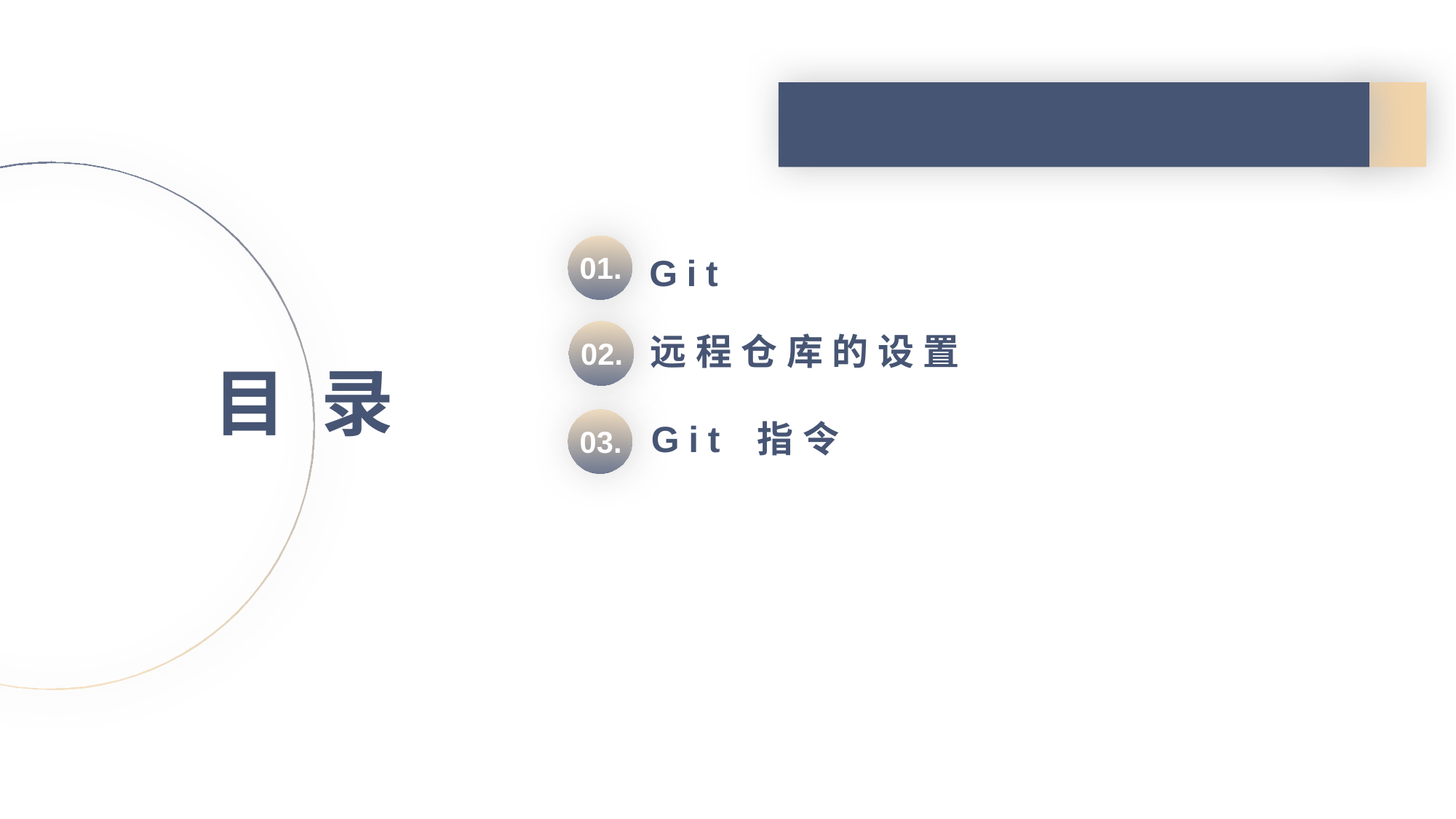

01.
Git

02.
远程仓库的设置
目 录

03.
Git 指令